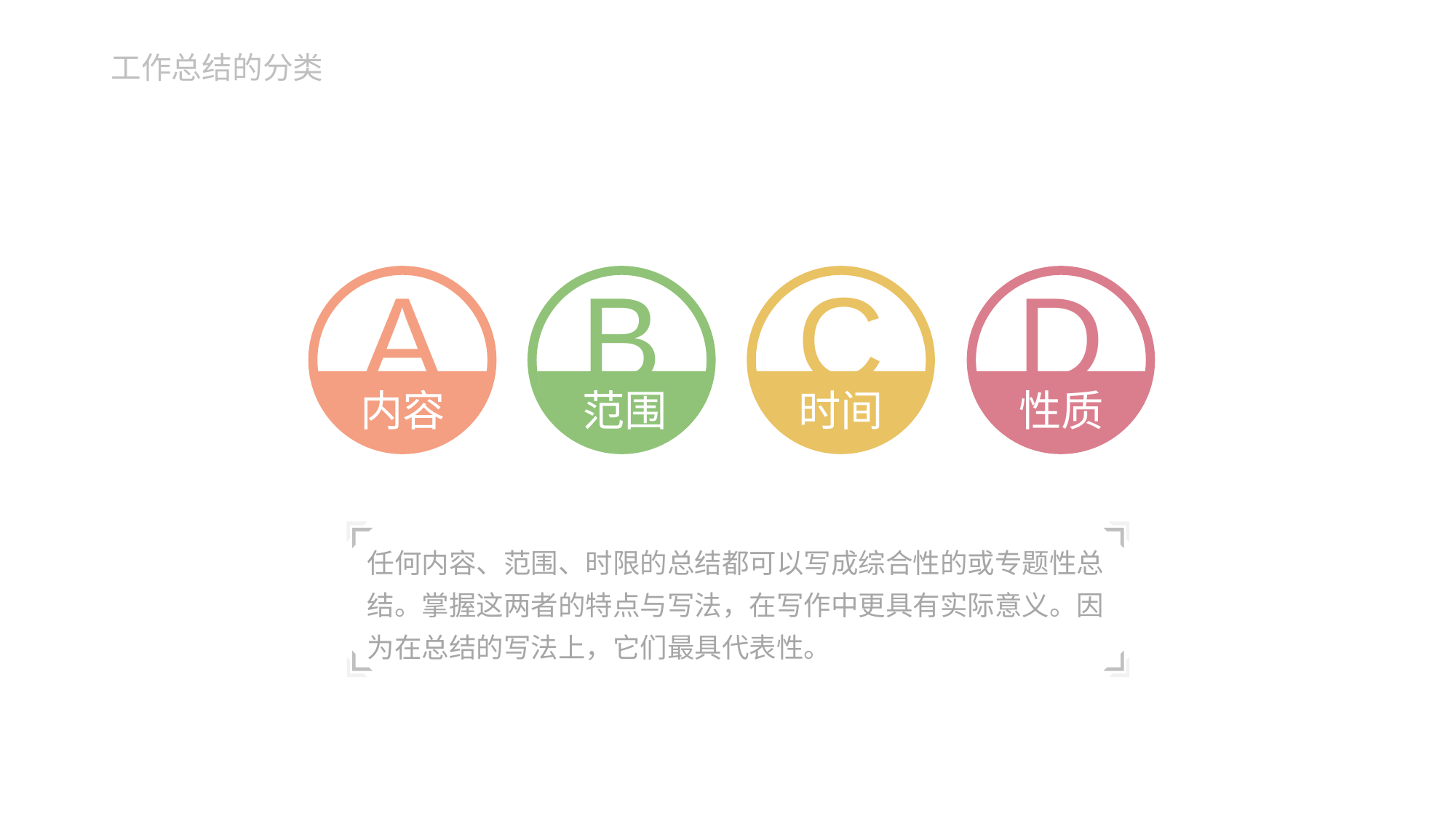

# 工作总结的分类
A
B
C
D
内容
范围
时间
性质

任何内容、范围、时限的总结都可以写成综合性的或专题性总结。掌握这两者的特点与写法，在写作中更具有实际意义。因为在总结的写法上，它们最具代表性。